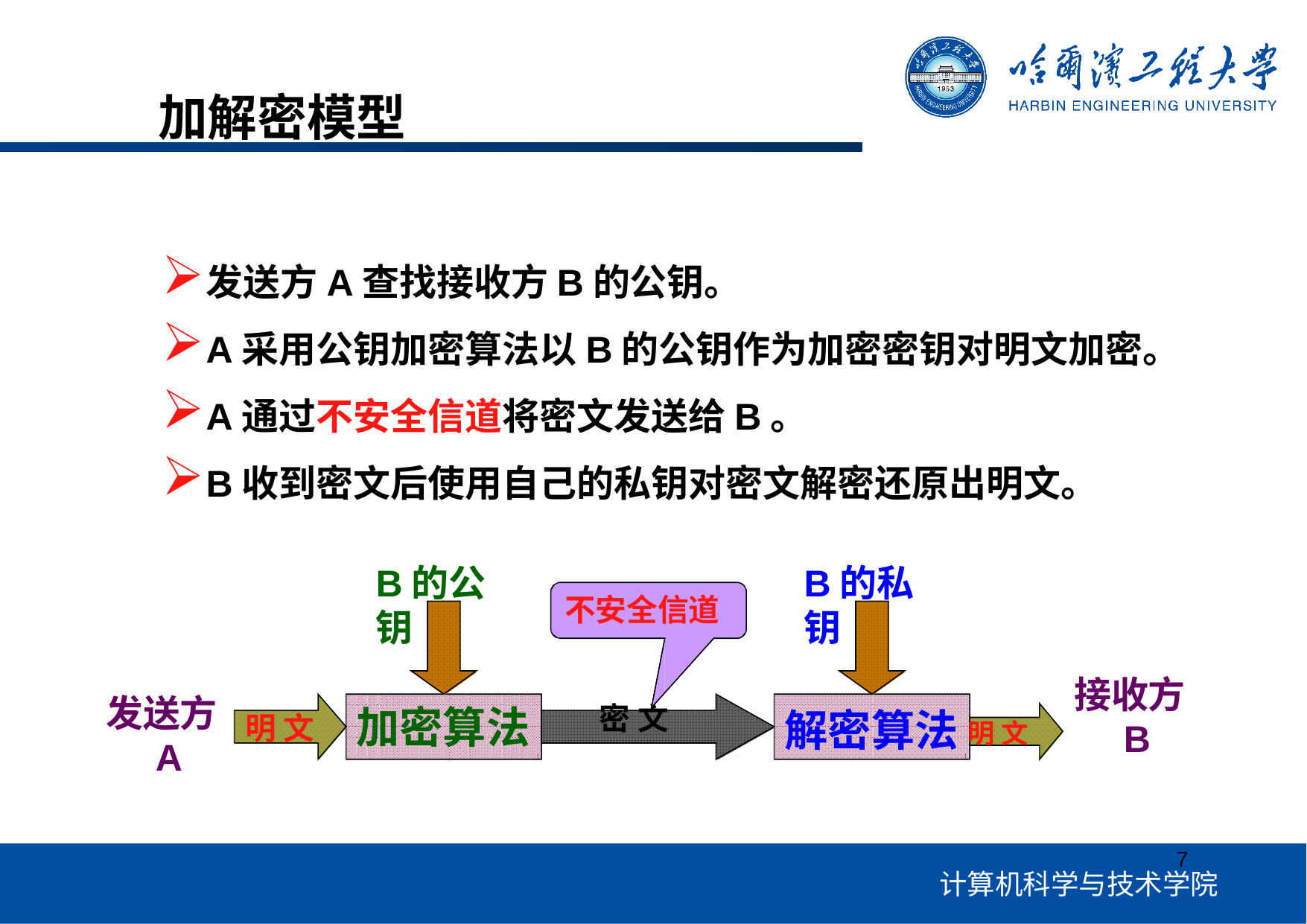

加解密模型
发送方A查找接收方B的公钥。
A采用公钥加密算法以B的公钥作为加密密钥对明文加密。
A通过不安全信道将密文发送给B。
B收到密文后使用自己的私钥对密文解密还原出明文。
B的公钥
B的私钥

不安全信道

接收方
B
发送方
A

密 文
加密算法
解密算法 明 文

明 文
7